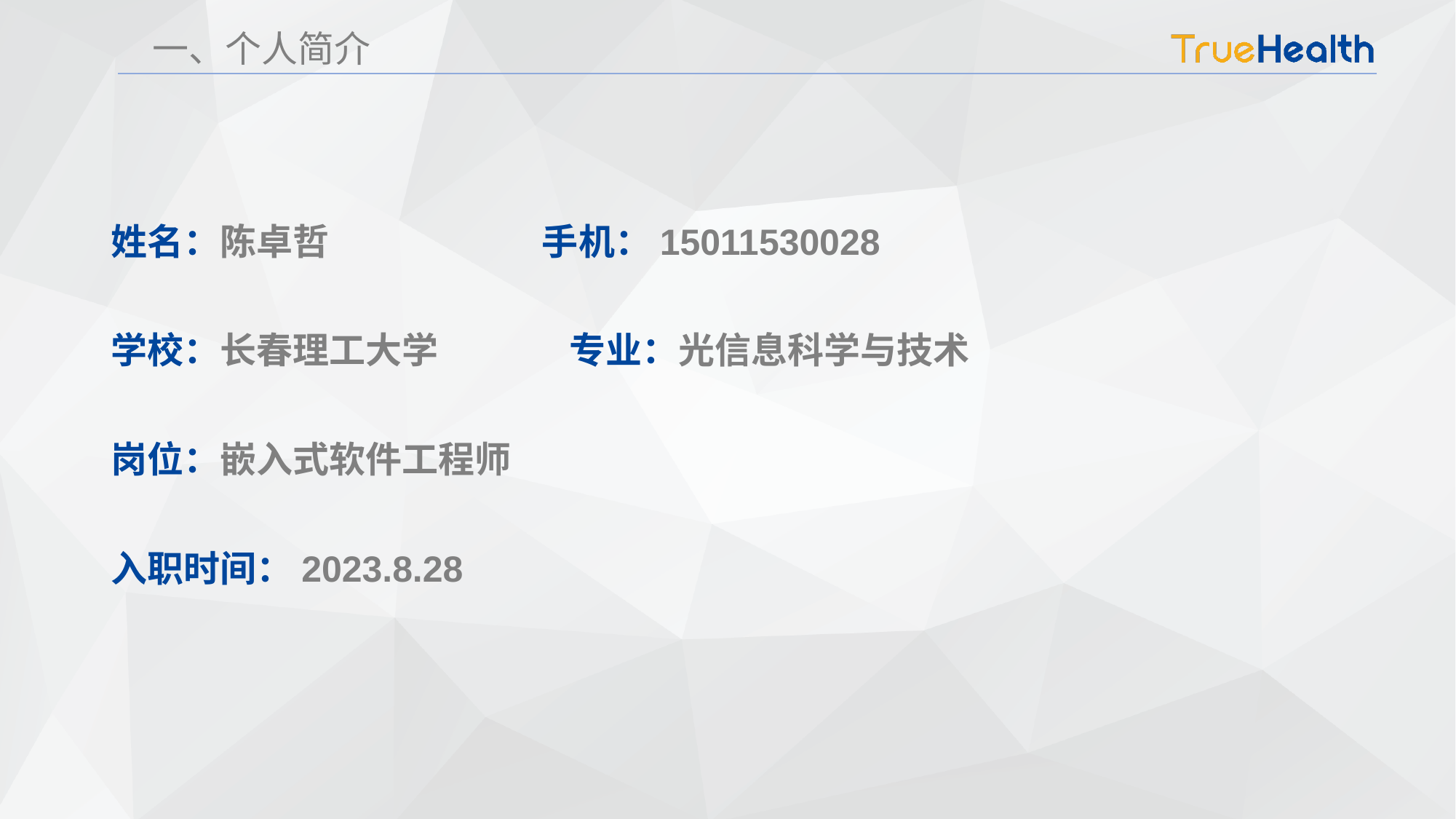

一、个人简介
姓名：陈卓哲                          手机：15011530028

学校：长春理工大学                专业：光信息科学与技术

岗位：嵌入式软件工程师

入职时间：2023.8.28